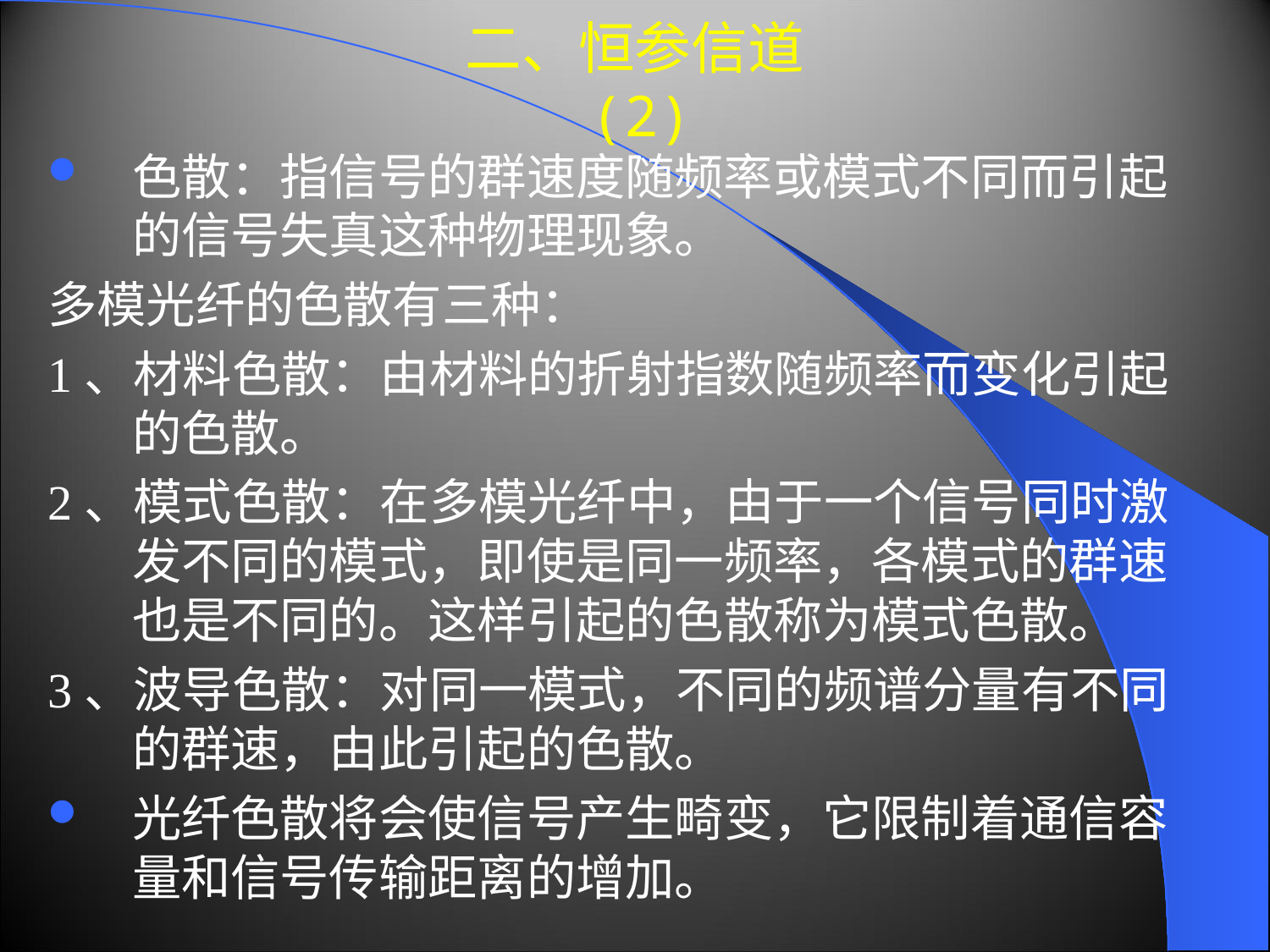

# 二、恒参信道(2)
色散：指信号的群速度随频率或模式不同而引起的信号失真这种物理现象。
多模光纤的色散有三种：
1、材料色散：由材料的折射指数随频率而变化引起的色散。
2、模式色散：在多模光纤中，由于一个信号同时激发不同的模式，即使是同一频率，各模式的群速也是不同的。这样引起的色散称为模式色散。
3、波导色散：对同一模式，不同的频谱分量有不同的群速，由此引起的色散。
光纤色散将会使信号产生畸变，它限制着通信容量和信号传输距离的增加。